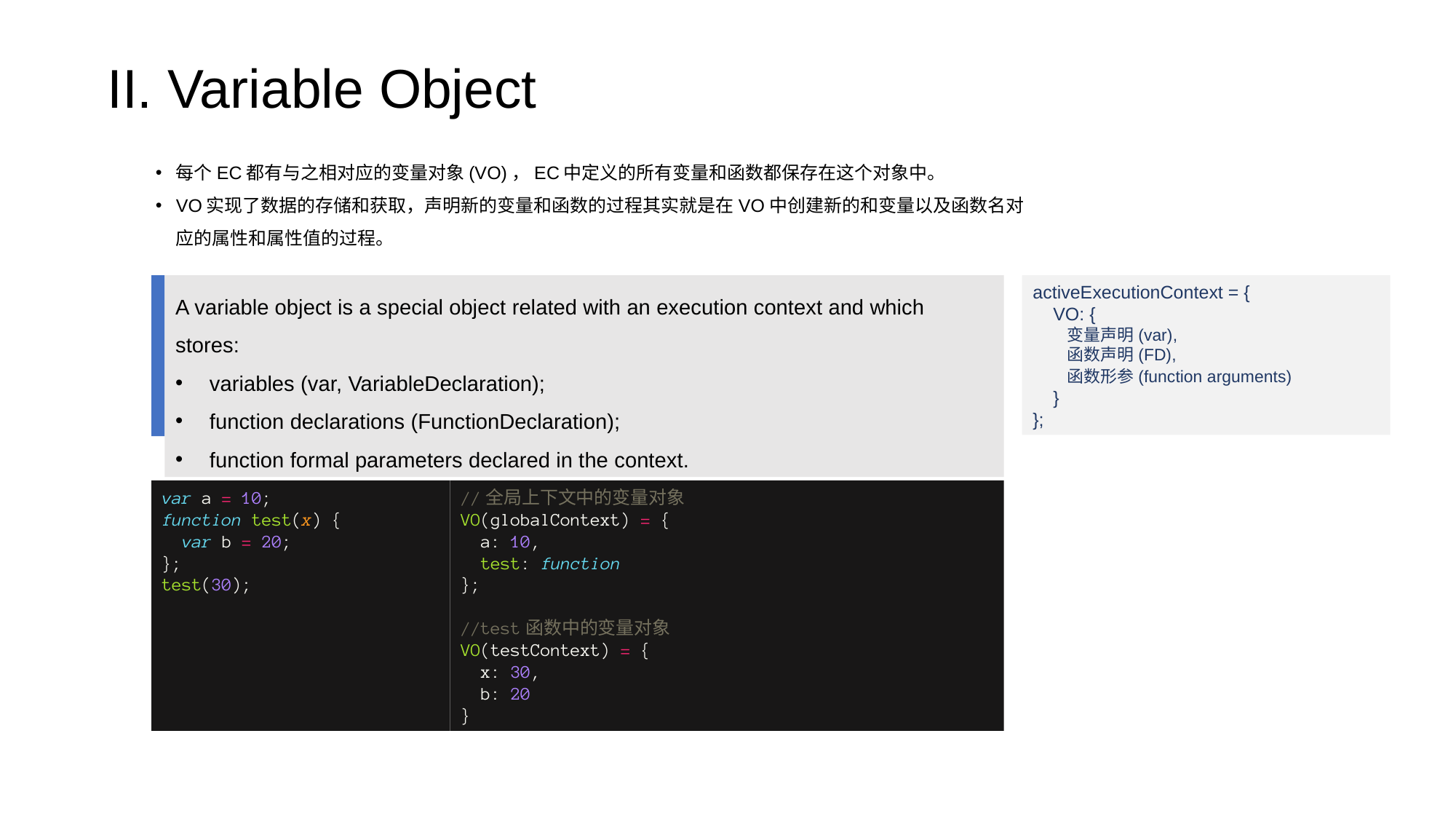

II. Variable Object
每个EC都有与之相对应的变量对象(VO)，EC中定义的所有变量和函数都保存在这个对象中。
VO实现了数据的存储和获取，声明新的变量和函数的过程其实就是在VO中创建新的和变量以及函数名对应的属性和属性值的过程。
activeExecutionContext = {
    VO: {
        变量声明(var),
        函数声明(FD),
        函数形参(function arguments)
    }
};

A variable object is a special object related with an execution context and which stores:
variables (var, VariableDeclaration);
function declarations (FunctionDeclaration);
function formal parameters declared in the context.
var a = 10;
function test(x) {
  var b = 20;
};
test(30);

//全局上下文中的变量对象
VO(globalContext) = {
  a: 10,
  test: function
};

//test函数中的变量对象
VO(testContext) = {
  x: 30,
  b: 20
}